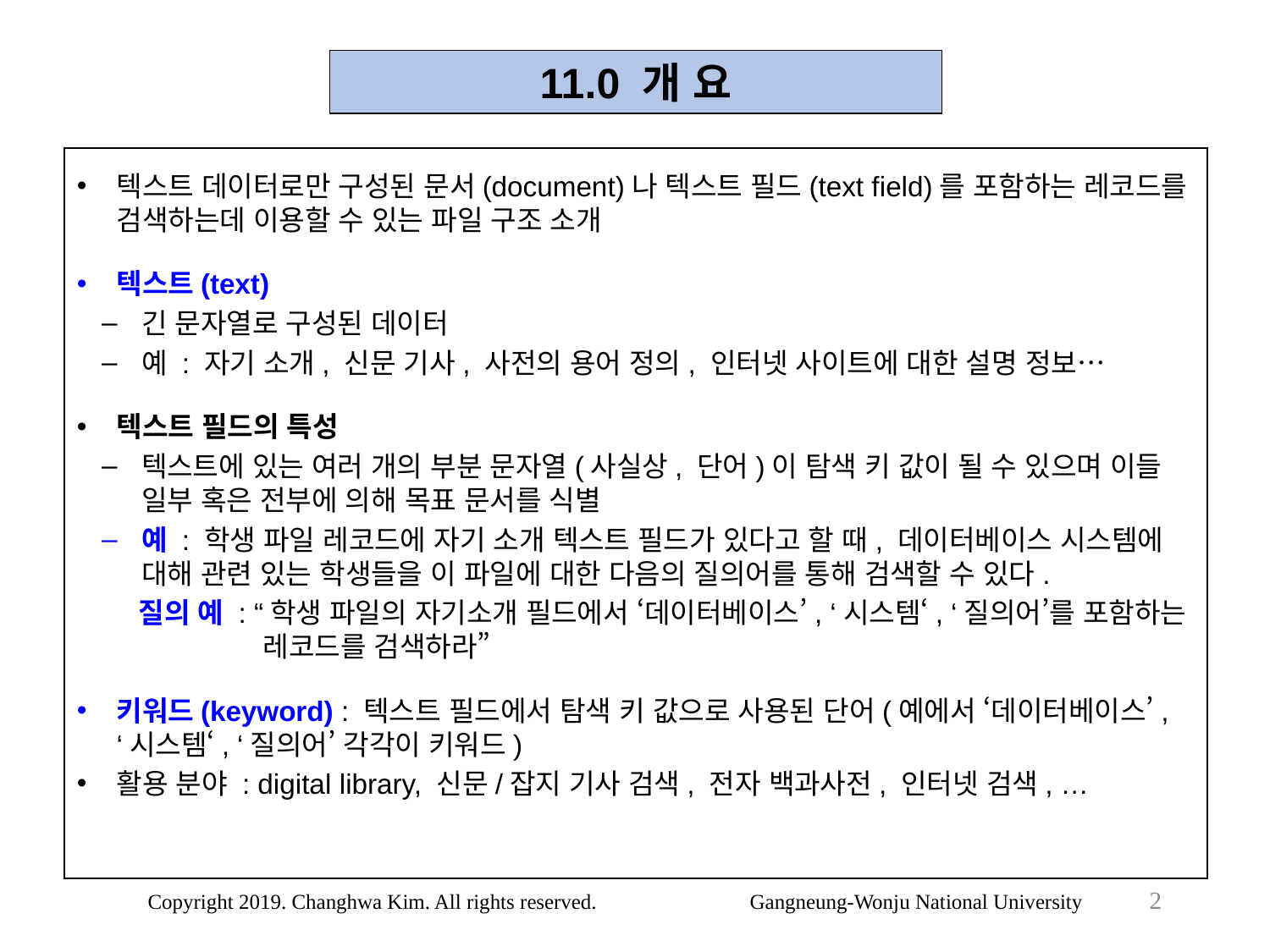

11.0 개 요

텍스트 데이터로만 구성된 문서(document)나 텍스트 필드(text field)를 포함하는 레코드를 검색하는데 이용할 수 있는 파일 구조 소개

텍스트(text)
긴 문자열로 구성된 데이터
예 : 자기 소개, 신문 기사, 사전의 용어 정의, 인터넷 사이트에 대한 설명 정보…

텍스트 필드의 특성
텍스트에 있는 여러 개의 부분 문자열(사실상, 단어)이 탐색 키 값이 될 수 있으며 이들 일부 혹은 전부에 의해 목표 문서를 식별
예 : 학생 파일 레코드에 자기 소개 텍스트 필드가 있다고 할 때, 데이터베이스 시스템에 대해 관련 있는 학생들을 이 파일에 대한 다음의 질의어를 통해 검색할 수 있다.
질의 예 : “학생 파일의 자기소개 필드에서 ‘데이터베이스’, ‘시스템‘, ‘질의어’를 포함하는 레코드를 검색하라”

키워드(keyword) : 텍스트 필드에서 탐색 키 값으로 사용된 단어(예에서 ‘데이터베이스’, ‘시스템‘, ‘질의어’ 각각이 키워드)
활용 분야 : digital library, 신문/잡지 기사 검색, 전자 백과사전, 인터넷 검색, …

2
Copyright 2019. Changhwa Kim. All rights reserved.                             Gangneung-Wonju National University